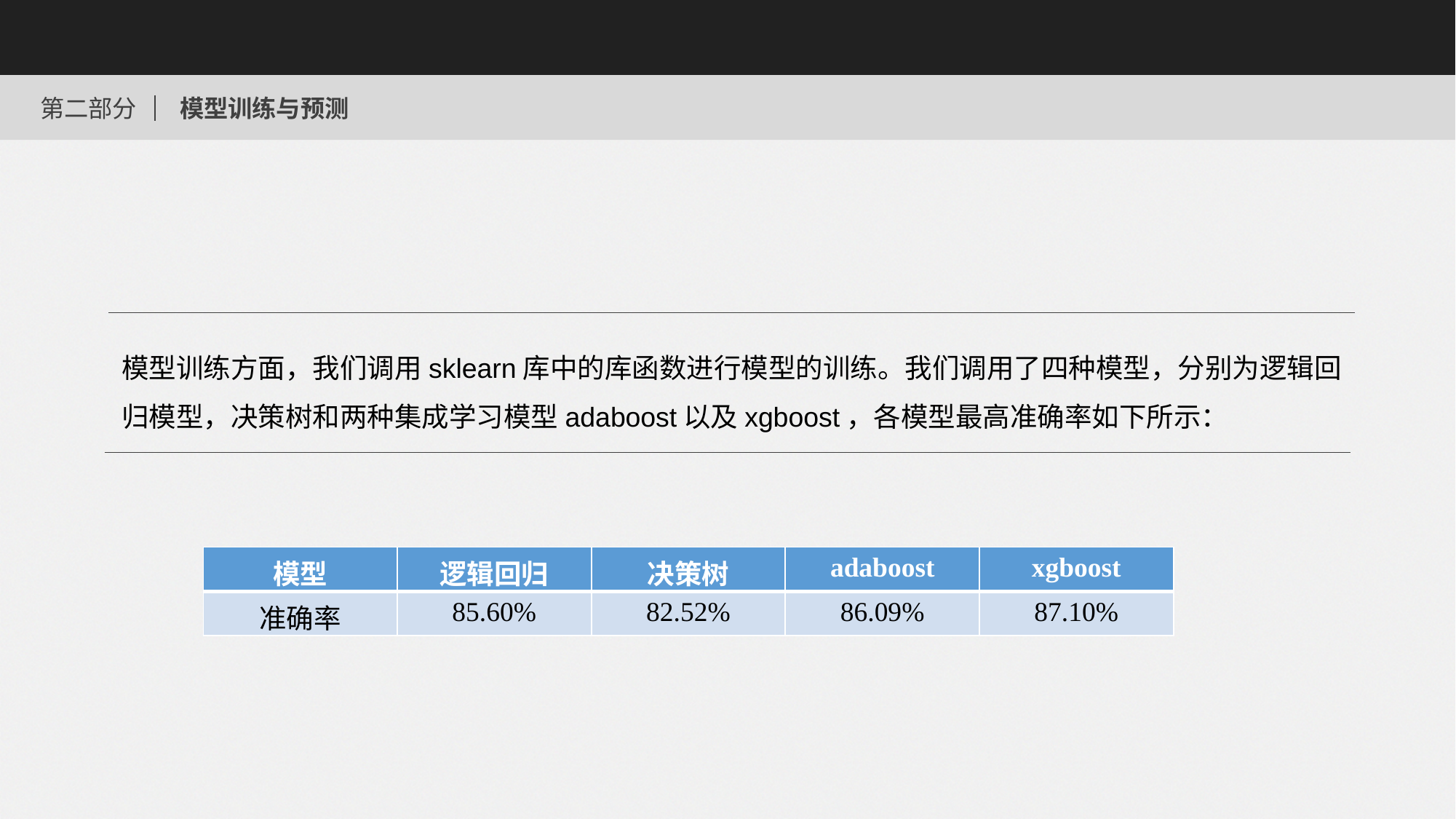

第二部分
模型训练与预测
模型训练方面，我们调用sklearn库中的库函数进行模型的训练。我们调用了四种模型，分别为逻辑回归模型，决策树和两种集成学习模型adaboost以及xgboost，各模型最高准确率如下所示：
| 模型 | 逻辑回归 | 决策树 | adaboost | xgboost |
| --- | --- | --- | --- | --- |
| 准确率 | 85.60% | 82.52% | 86.09% | 87.10% |